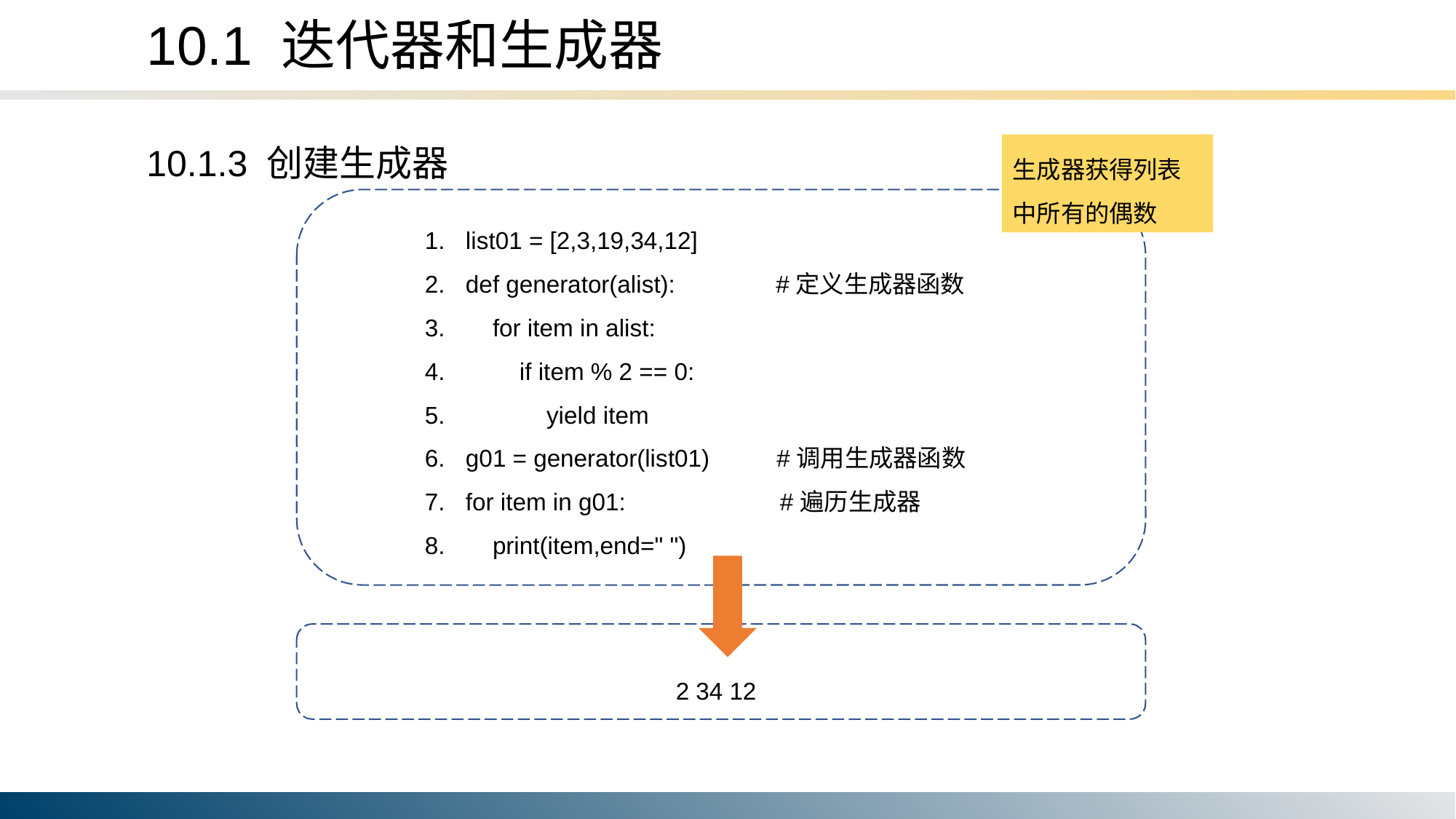

10.1 迭代器和生成器
10.1.3 创建生成器
生成器获得列表中所有的偶数

list01 = [2,3,19,34,12]
def generator(alist):               #定义生成器函数
    for item in alist:
        if item % 2 == 0:
            yield item
g01 = generator(list01)          #调用生成器函数
for item in g01:                       #遍历生成器
    print(item,end=" ")

2 34 12